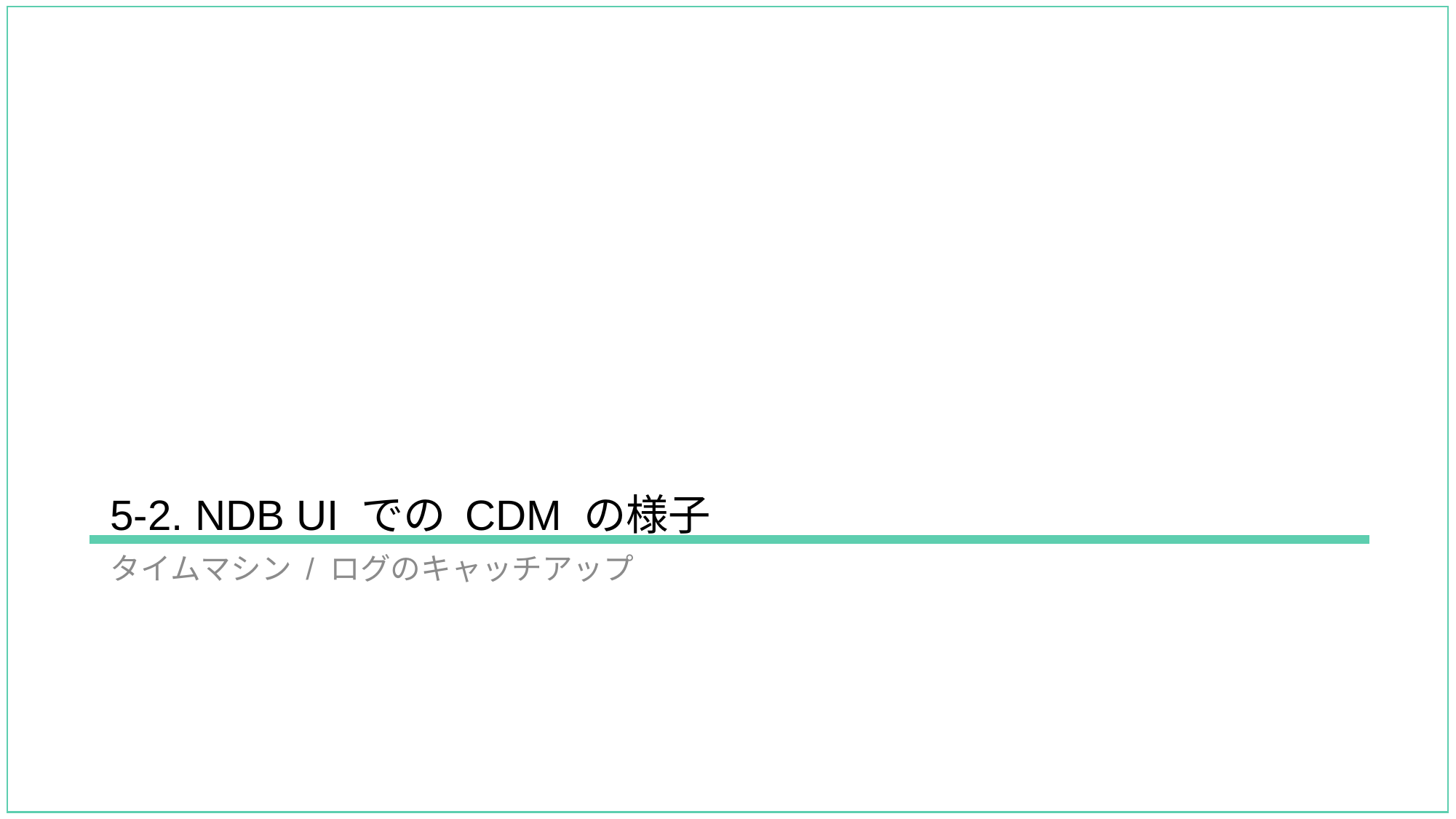

# 5-2. NDB UI での CDM の様子
タイムマシン / ログのキャッチアップ